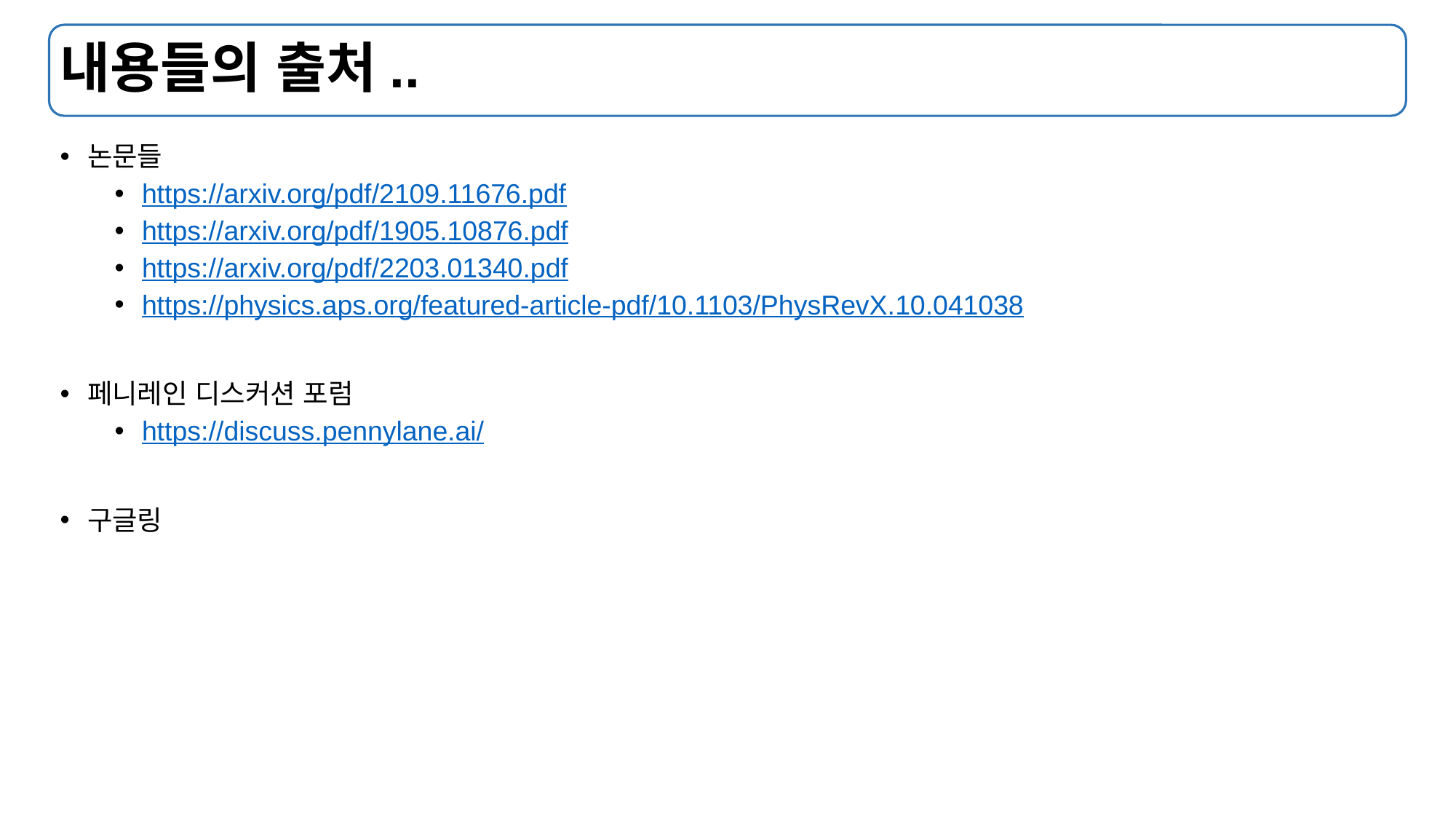

# 내용들의 출처..
논문들
https://arxiv.org/pdf/2109.11676.pdf
https://arxiv.org/pdf/1905.10876.pdf
https://arxiv.org/pdf/2203.01340.pdf
https://physics.aps.org/featured-article-pdf/10.1103/PhysRevX.10.041038

페니레인 디스커션 포럼
https://discuss.pennylane.ai/

구글링